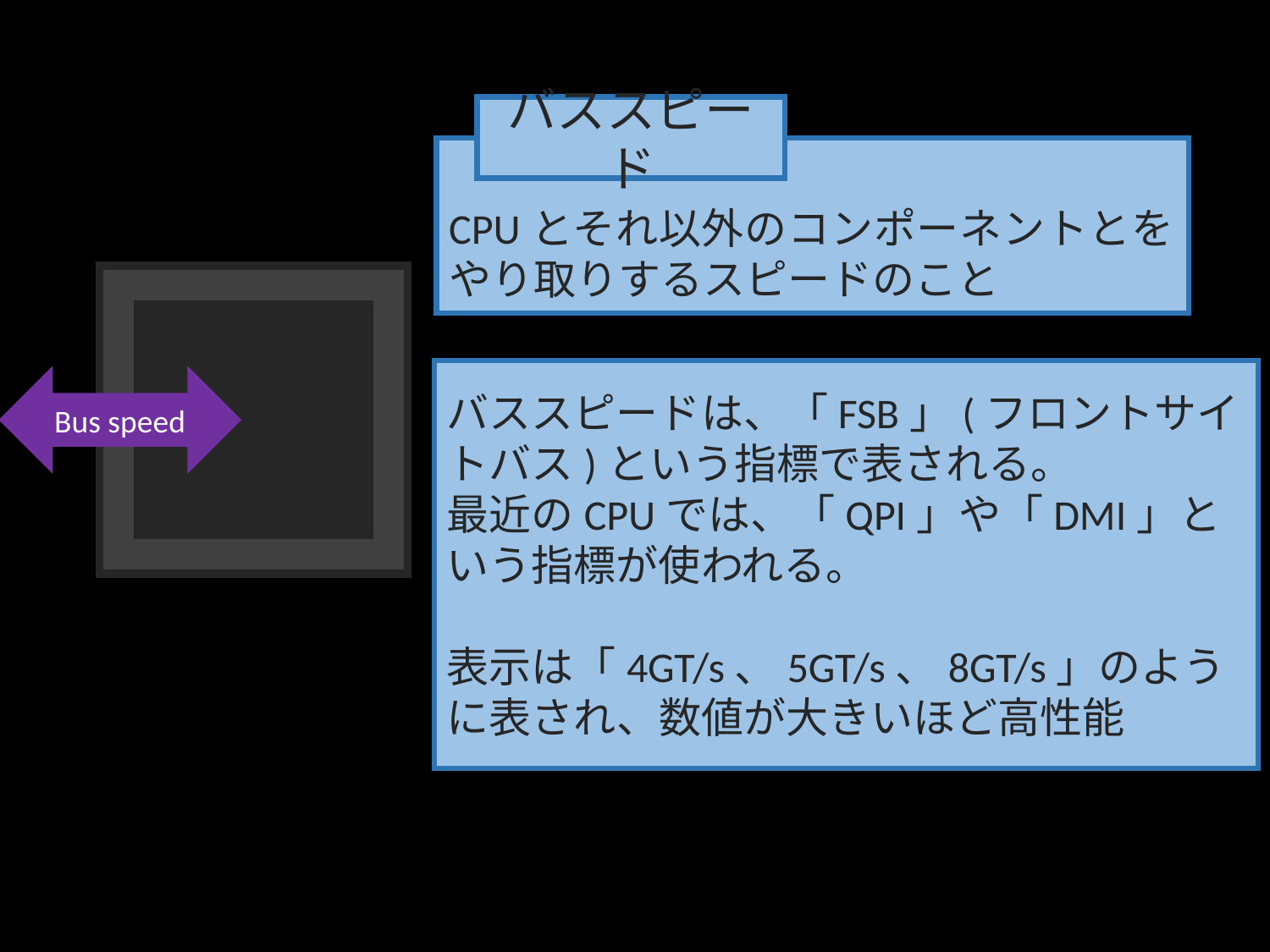

バススピード

CPUとそれ以外のコンポーネントとをやり取りするスピードのこと

バススピードは、「FSB」(フロントサイトバス)という指標で表される。
最近のCPUでは、「QPI」や「DMI」という指標が使われる。

表示は「4GT/s、5GT/s、8GT/s」のように表され、数値が大きいほど高性能
Bus speed